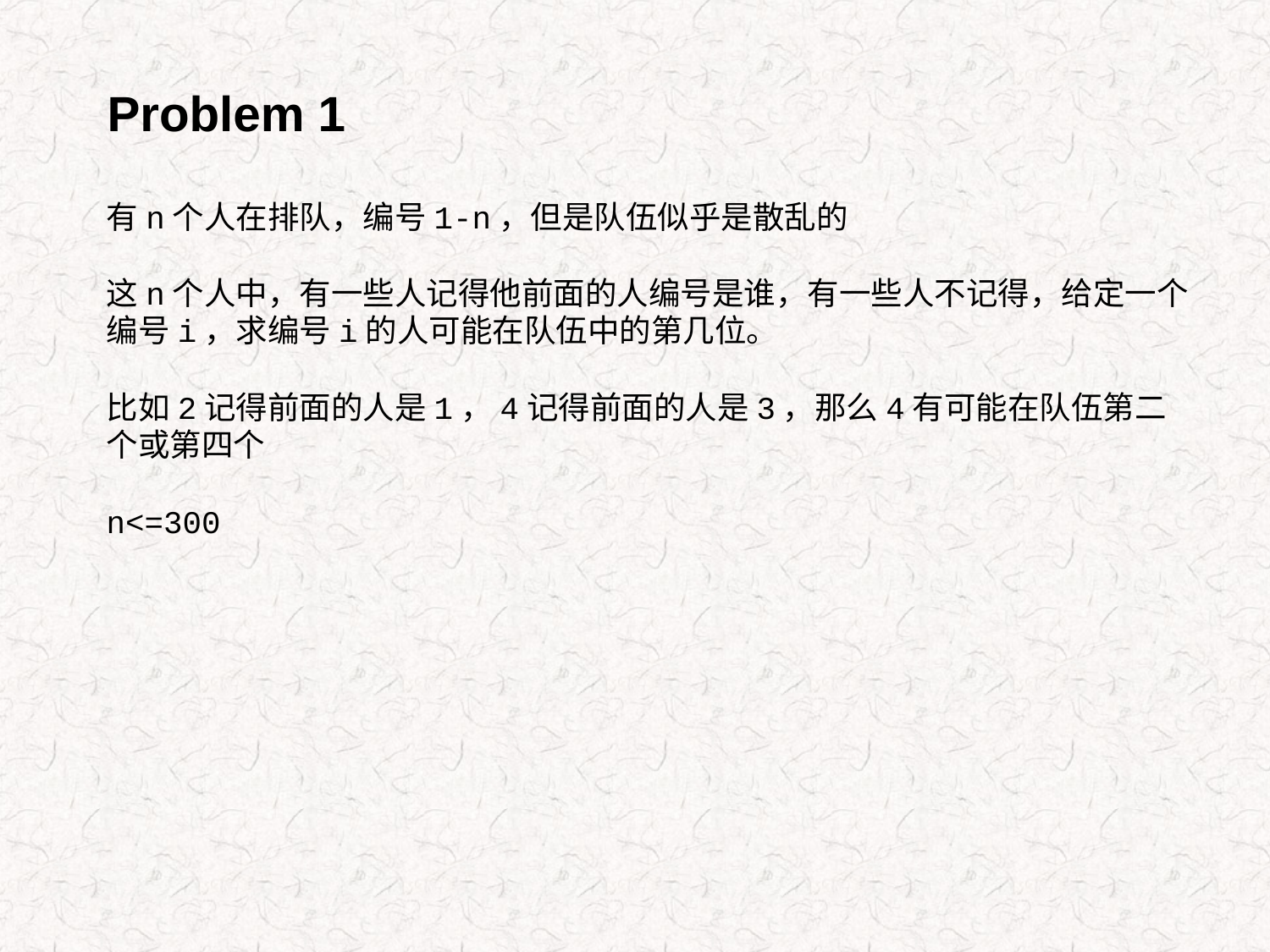

Problem 1
有n个人在排队，编号1-n，但是队伍似乎是散乱的

这n个人中，有一些人记得他前面的人编号是谁，有一些人不记得，给定一个编号i，求编号i的人可能在队伍中的第几位。

比如2记得前面的人是1，4记得前面的人是3，那么4有可能在队伍第二个或第四个

n<=300